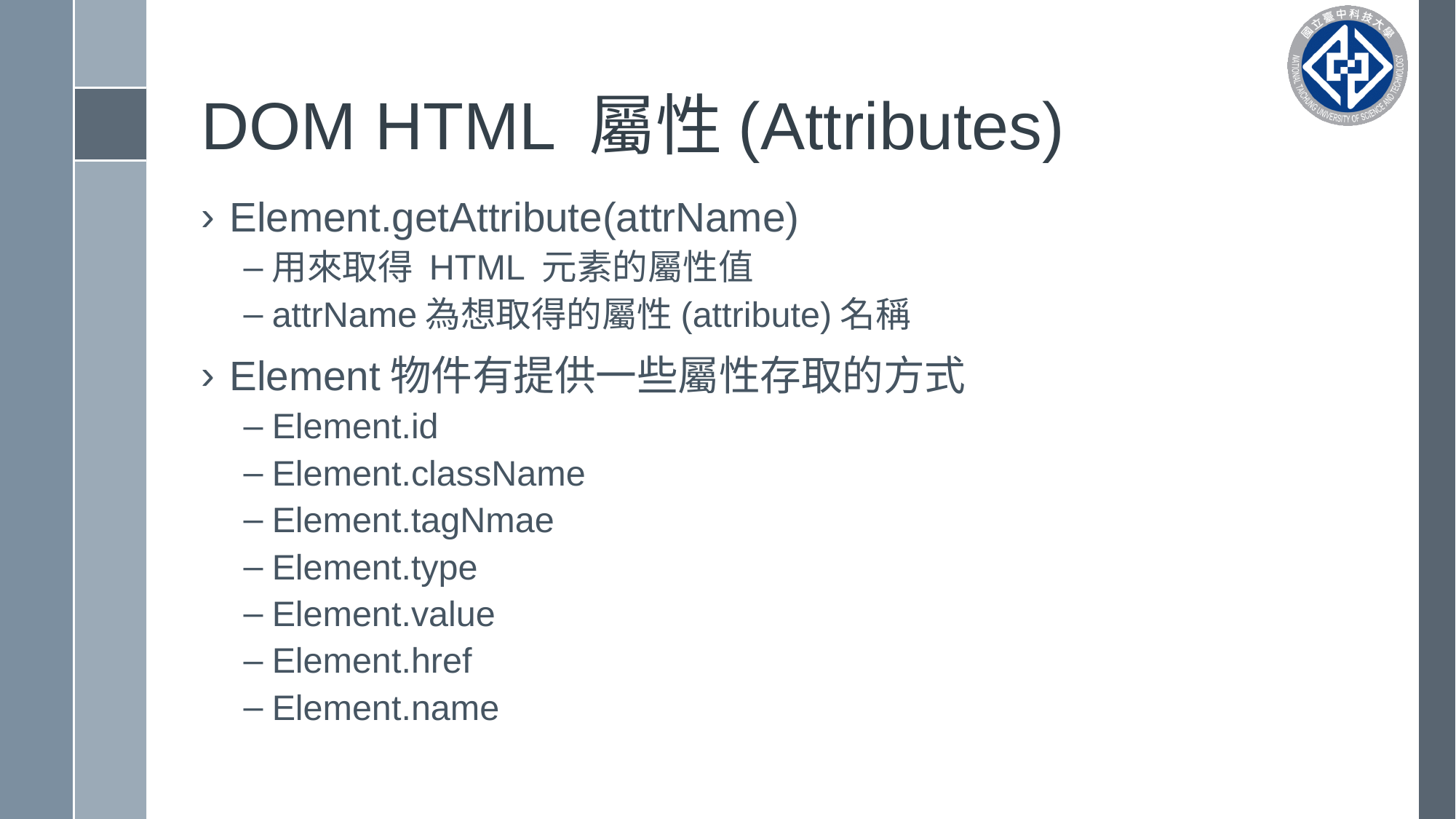

# DOM HTML 屬性(Attributes)
Element.getAttribute(attrName)
用來取得 HTML 元素的屬性值
attrName為想取得的屬性(attribute)名稱
Element物件有提供一些屬性存取的方式
Element.id
Element.className
Element.tagNmae
Element.type
Element.value
Element.href
Element.name